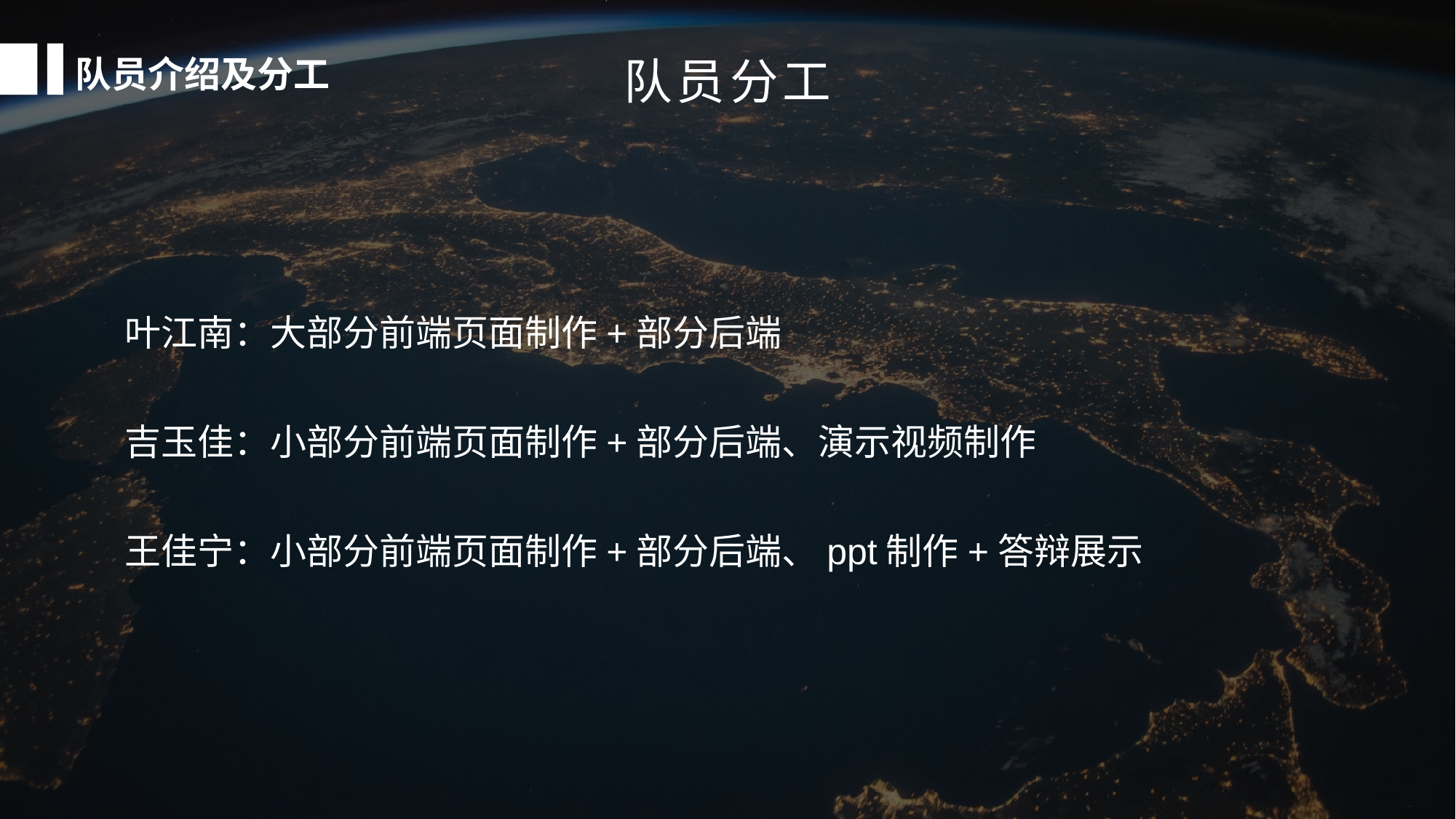

队员介绍及分工
队员分工
叶江南：大部分前端页面制作+部分后端
吉玉佳：小部分前端页面制作+部分后端、演示视频制作
王佳宁：小部分前端页面制作+部分后端、ppt制作+答辩展示